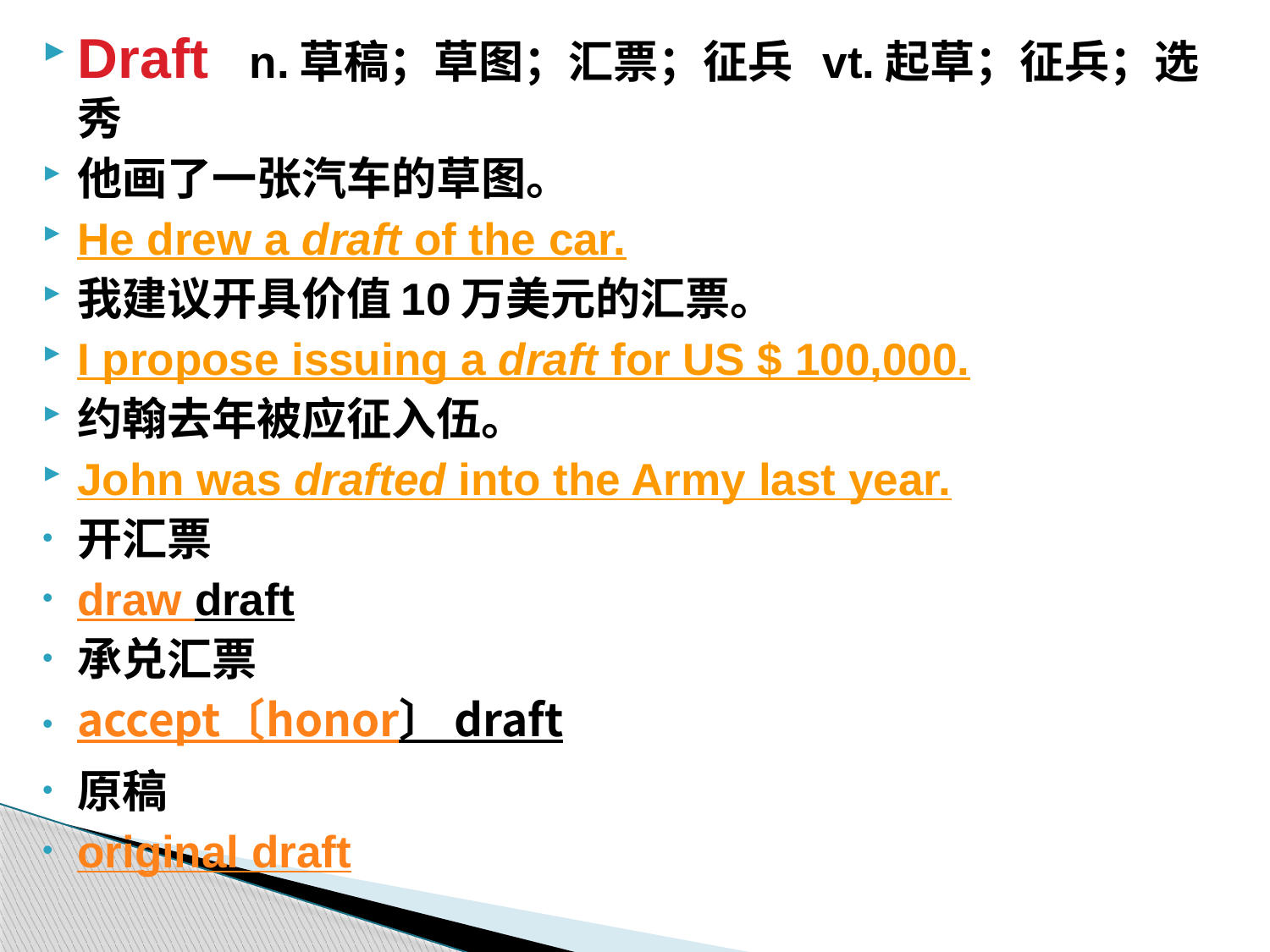

Draft   n.草稿；草图；汇票；征兵  vt.起草；征兵；选秀
他画了一张汽车的草图。
He drew a draft of the car.
我建议开具价值10万美元的汇票。
I propose issuing a draft for US $ 100,000.
约翰去年被应征入伍。
John was drafted into the Army last year.
开汇票
draw draft
承兑汇票
accept〔honor〕 draft
原稿
original draft